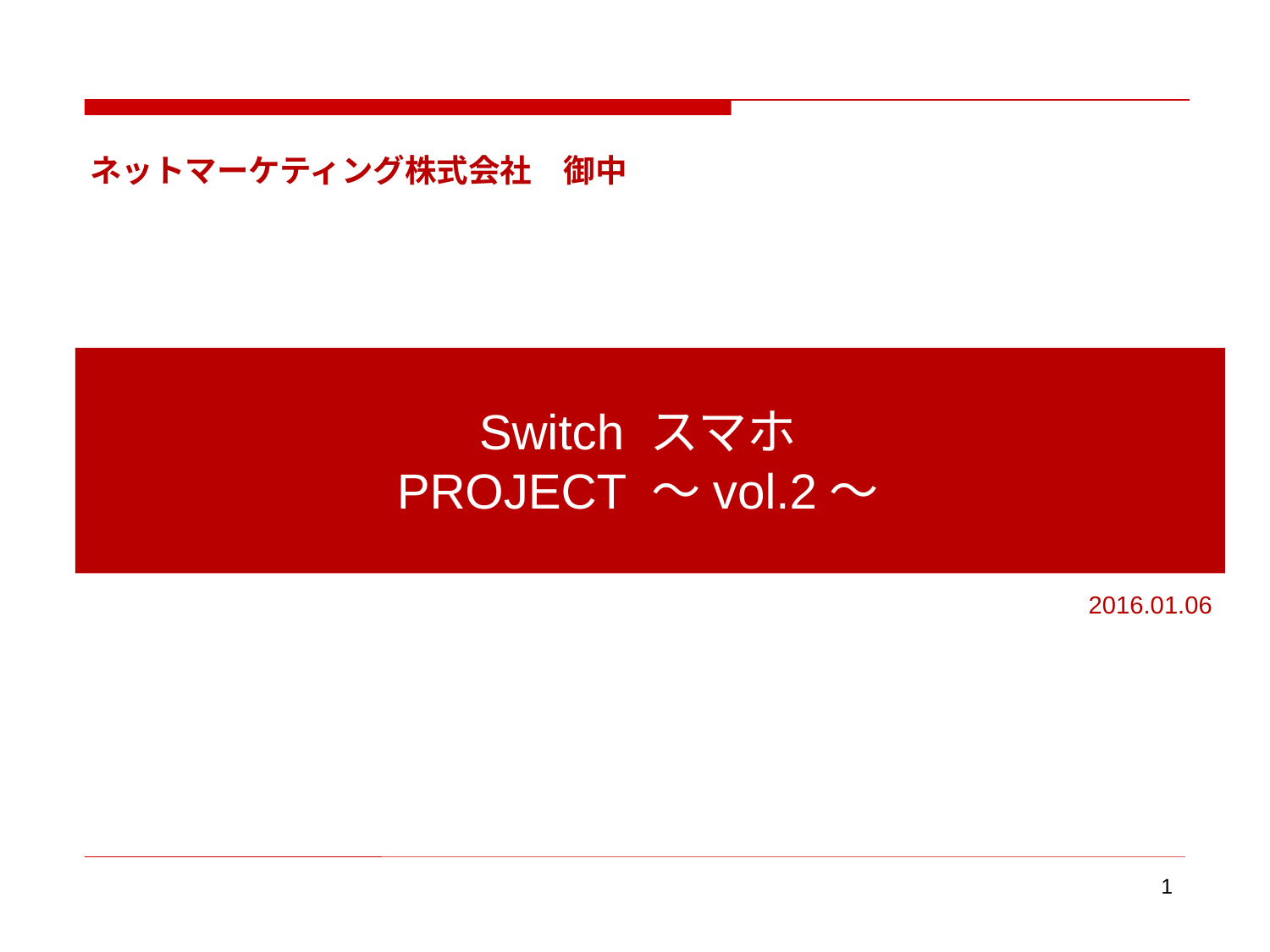

ネットマーケティング株式会社　御中

Switch スマホ
PROJECT ～vol.2～
2016.01.06
1